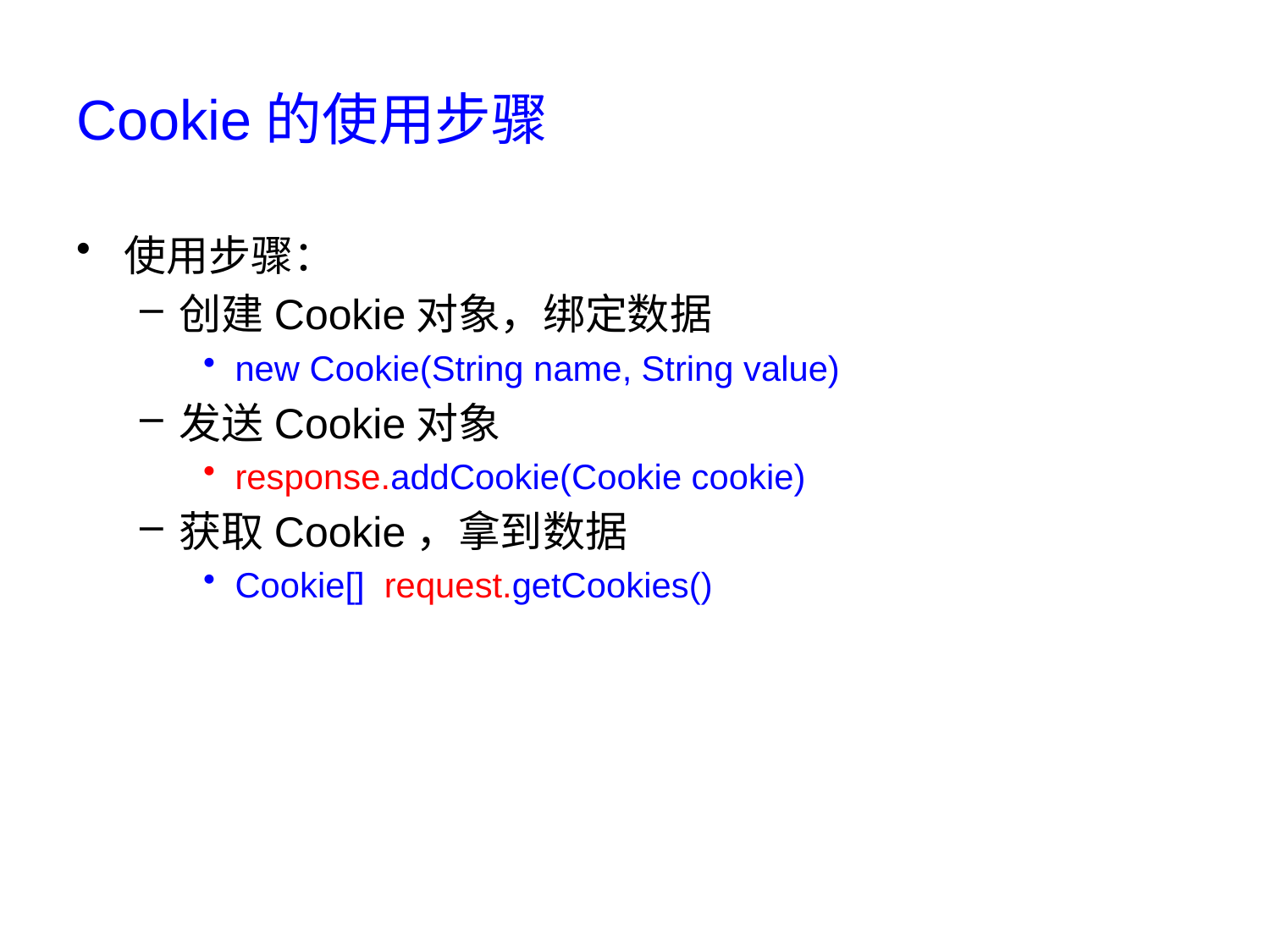

# Cookie的使用步骤
使用步骤：
创建Cookie对象，绑定数据
new Cookie(String name, String value)
发送Cookie对象
response.addCookie(Cookie cookie)
获取Cookie，拿到数据
Cookie[]  request.getCookies()